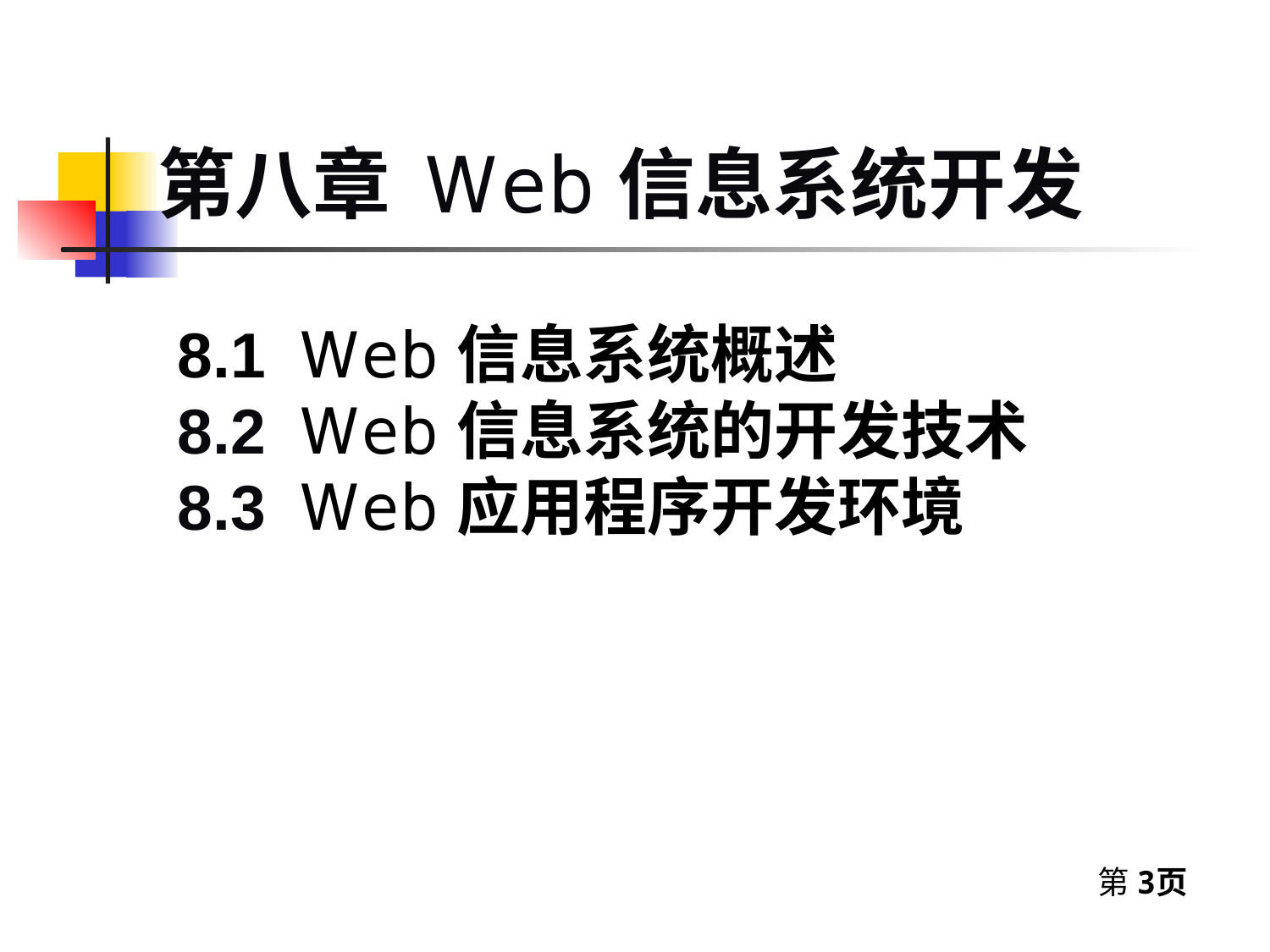

# 第八章 Web信息系统开发
8.1  Web信息系统概述
8.2  Web信息系统的开发技术
8.3  Web应用程序开发环境